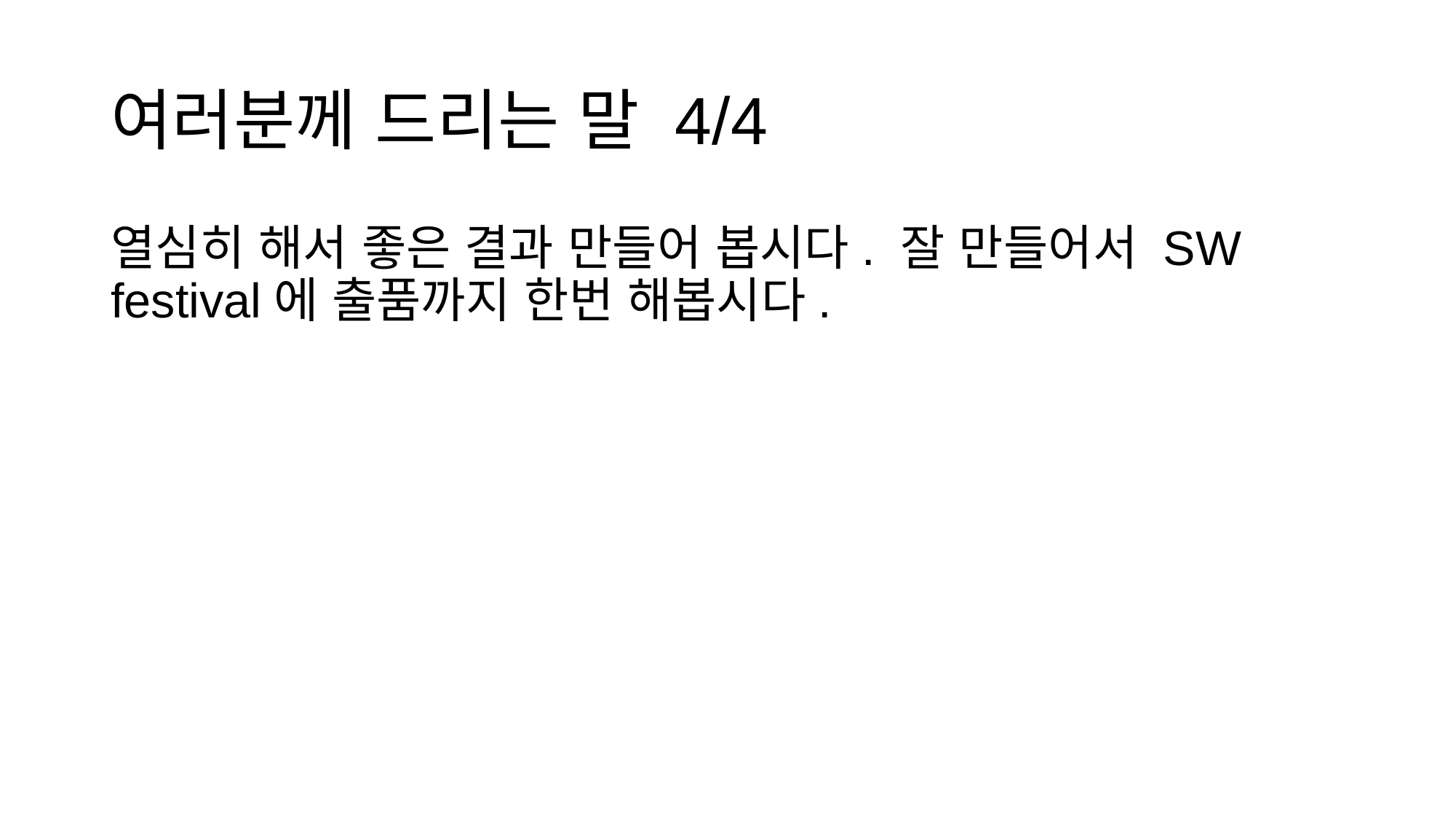

# 여러분께 드리는 말 4/4
열심히 해서 좋은 결과 만들어 봅시다. 잘 만들어서 SW festival에 출품까지 한번 해봅시다.